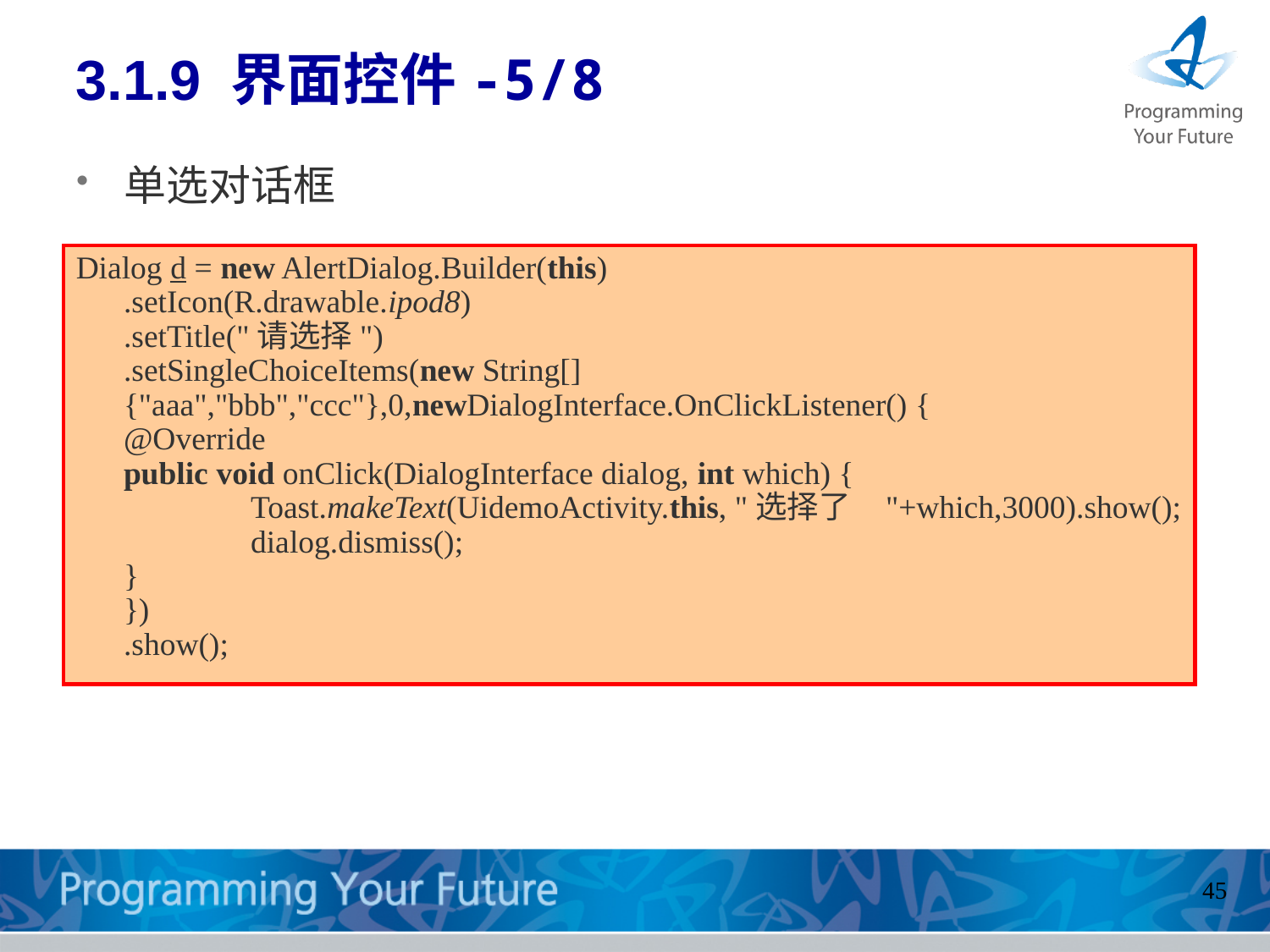

3.1.9 界面控件-5/8
单选对话框

Dialog d = new AlertDialog.Builder(this)
	.setIcon(R.drawable.ipod8)
	.setTitle("请选择")
	.setSingleChoiceItems(new String[]{"aaa","bbb","ccc"},0,newDialogInterface.OnClickListener() {
	@Override
	public void onClick(DialogInterface dialog, int which) {
		Toast.makeText(UidemoActivity.this, "选择了	"+which,3000).show();
		dialog.dismiss();
	}
	})
	.show();